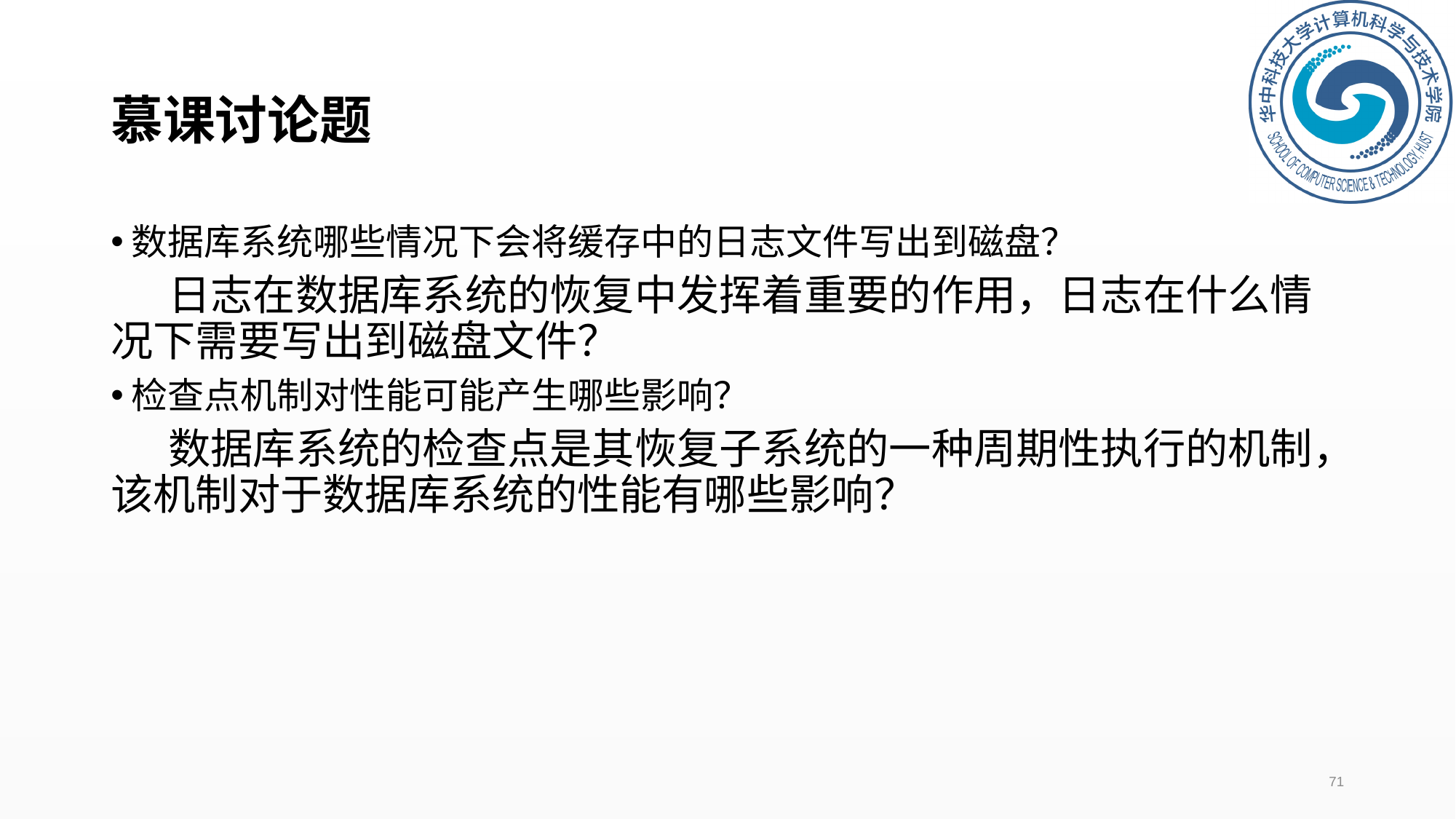

# 慕课讨论题
数据库系统哪些情况下会将缓存中的日志文件写出到磁盘？
     日志在数据库系统的恢复中发挥着重要的作用，日志在什么情况下需要写出到磁盘文件？
检查点机制对性能可能产生哪些影响？
     数据库系统的检查点是其恢复子系统的一种周期性执行的机制，该机制对于数据库系统的性能有哪些影响？
71